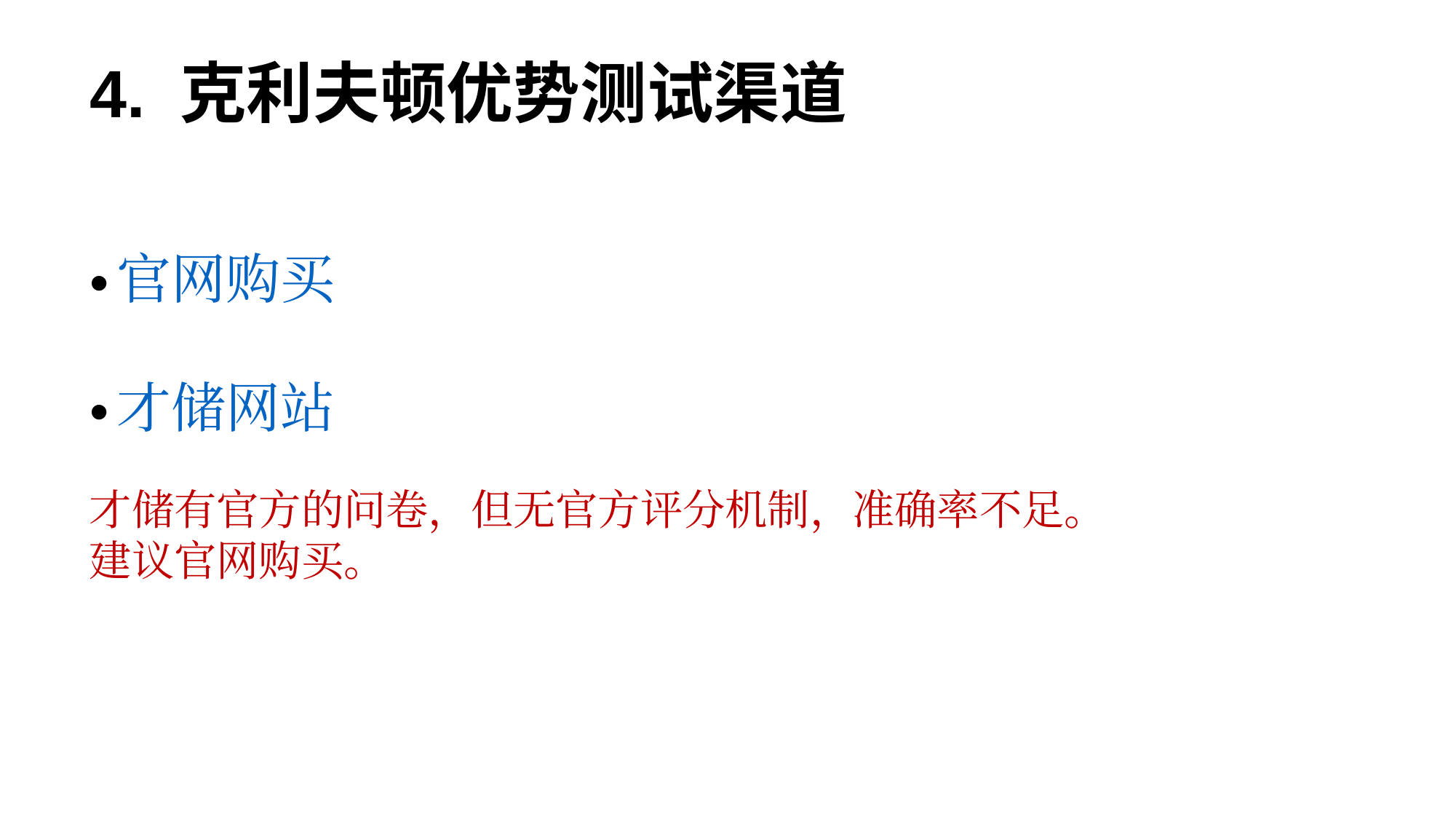

# 4. 克利夫顿优势测试渠道
官网购买
才储网站
才储有官方的问卷，但无官方评分机制，准确率不足。建议官网购买。